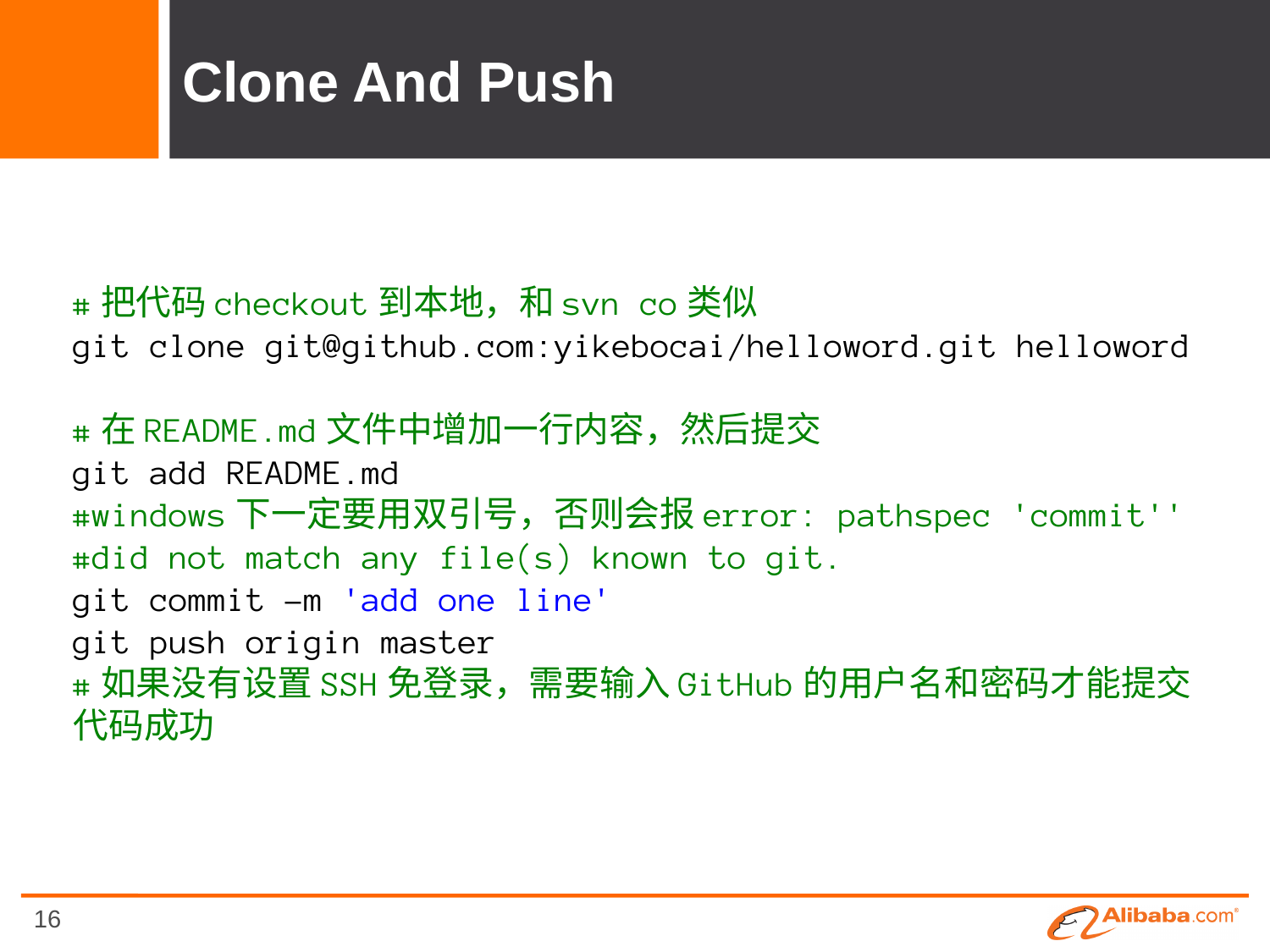

Clone And Push
#把代码checkout到本地，和svn co类似
git clone git@github.com:yikebocai/helloword.git helloword

#在README.md文件中增加一行内容，然后提交
git add README.md
#windows下一定要用双引号，否则会报error: pathspec 'commit''
#did not match any file(s) known to git.
git commit -m 'add one line'
git push origin master
#如果没有设置SSH免登录，需要输入GitHub的用户名和密码才能提交代码成功
16